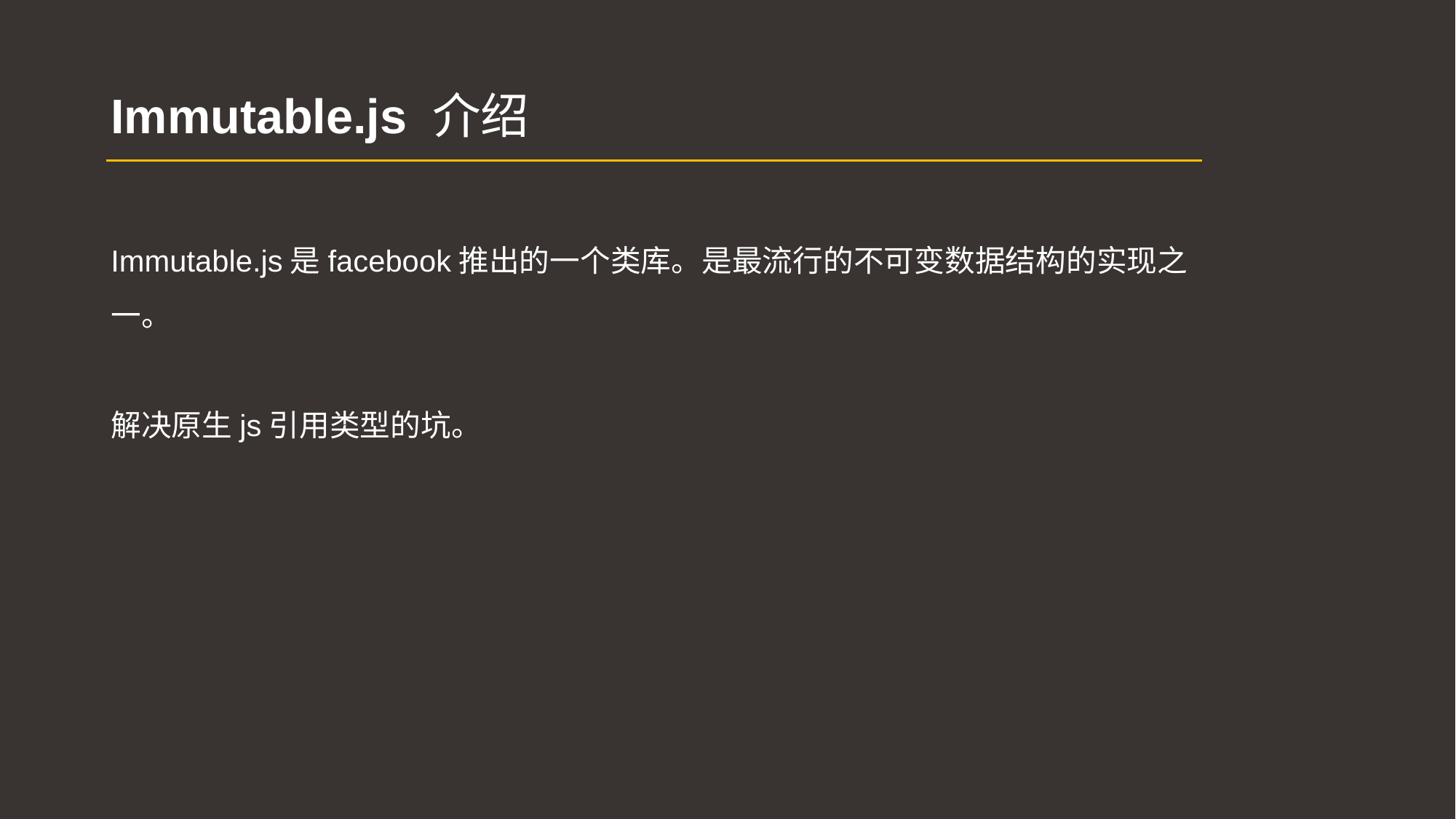

# Immutable.js 介绍
Immutable.js是facebook推出的一个类库。是最流行的不可变数据结构的实现之一。

解决原生js引用类型的坑。